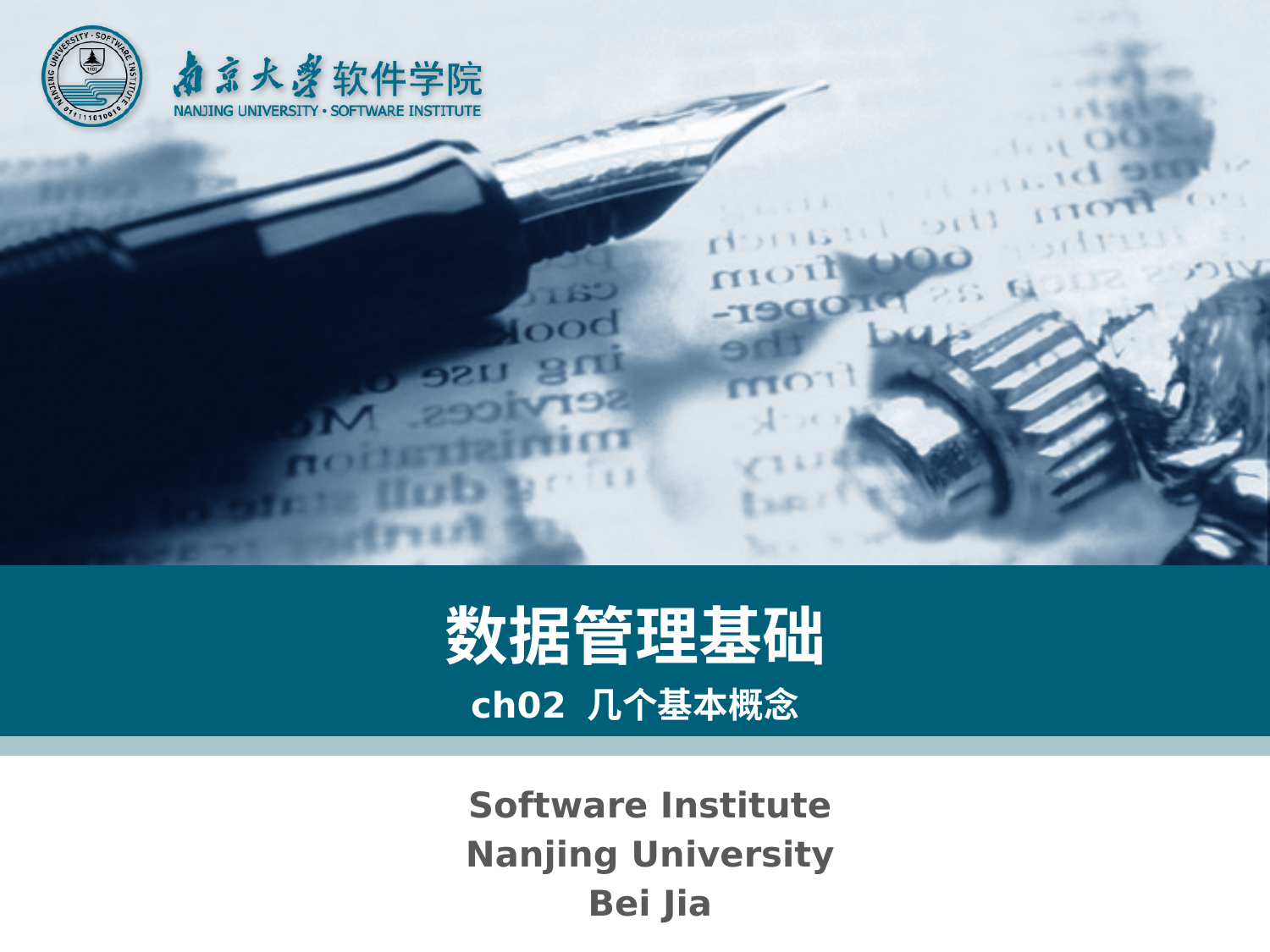

# 数据管理基础 ch02 几个基本概念
Software Institute
Nanjing University
Bei Jia